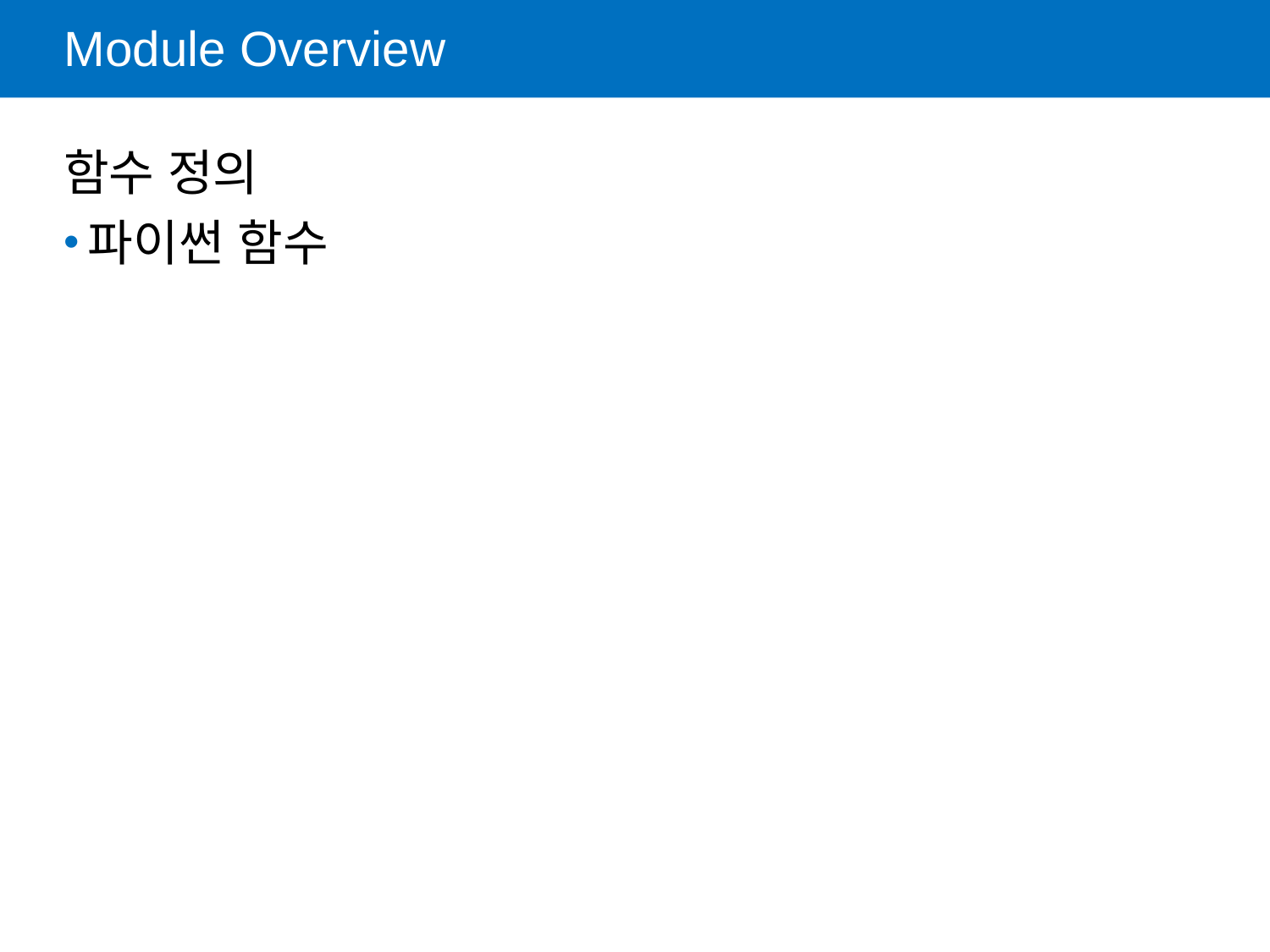

# Module Overview
함수 정의
파이썬 함수